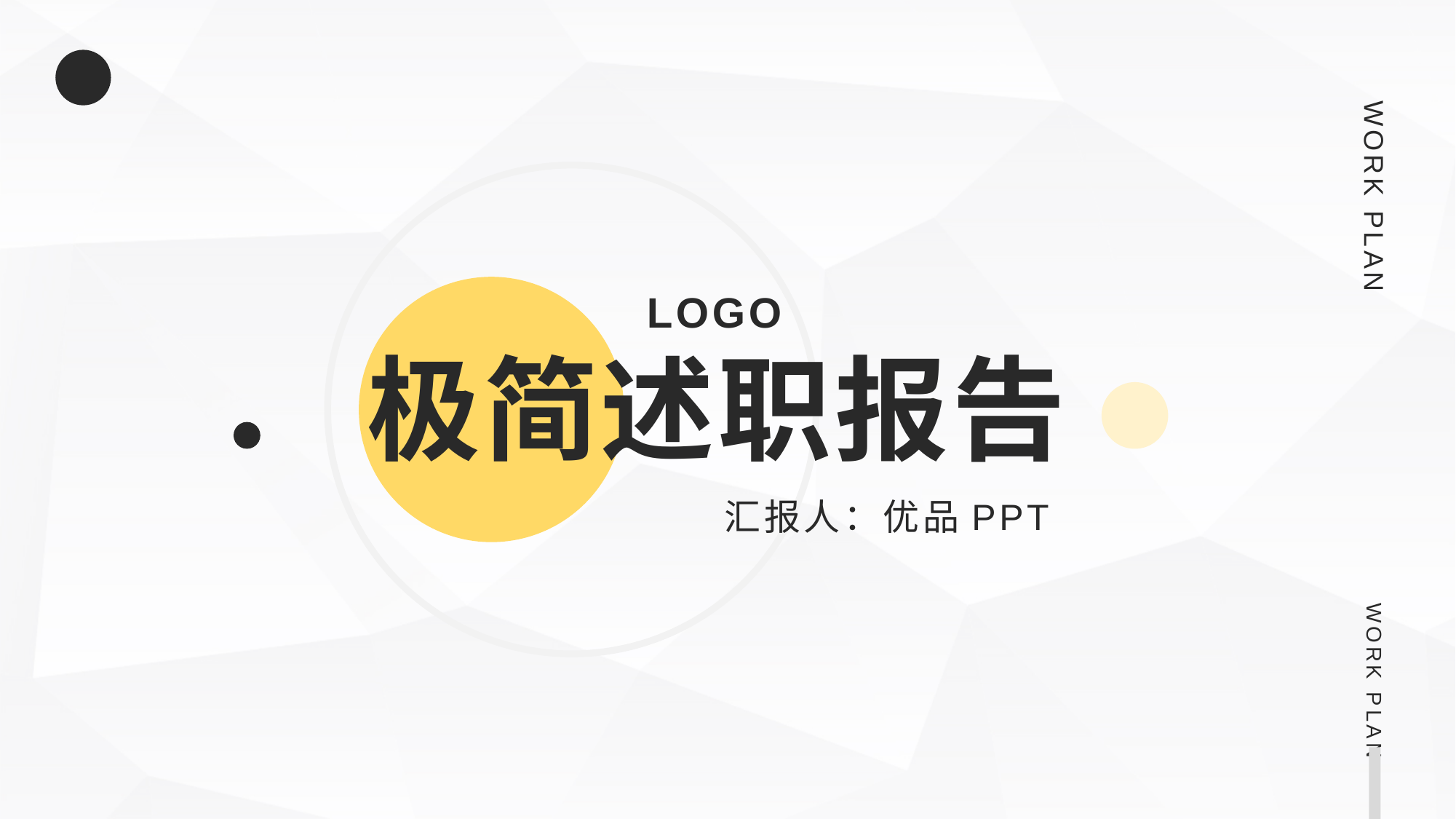

WORK PLAN

LOGO
极简述职报告

汇报人：优品PPT
WORK PLAN